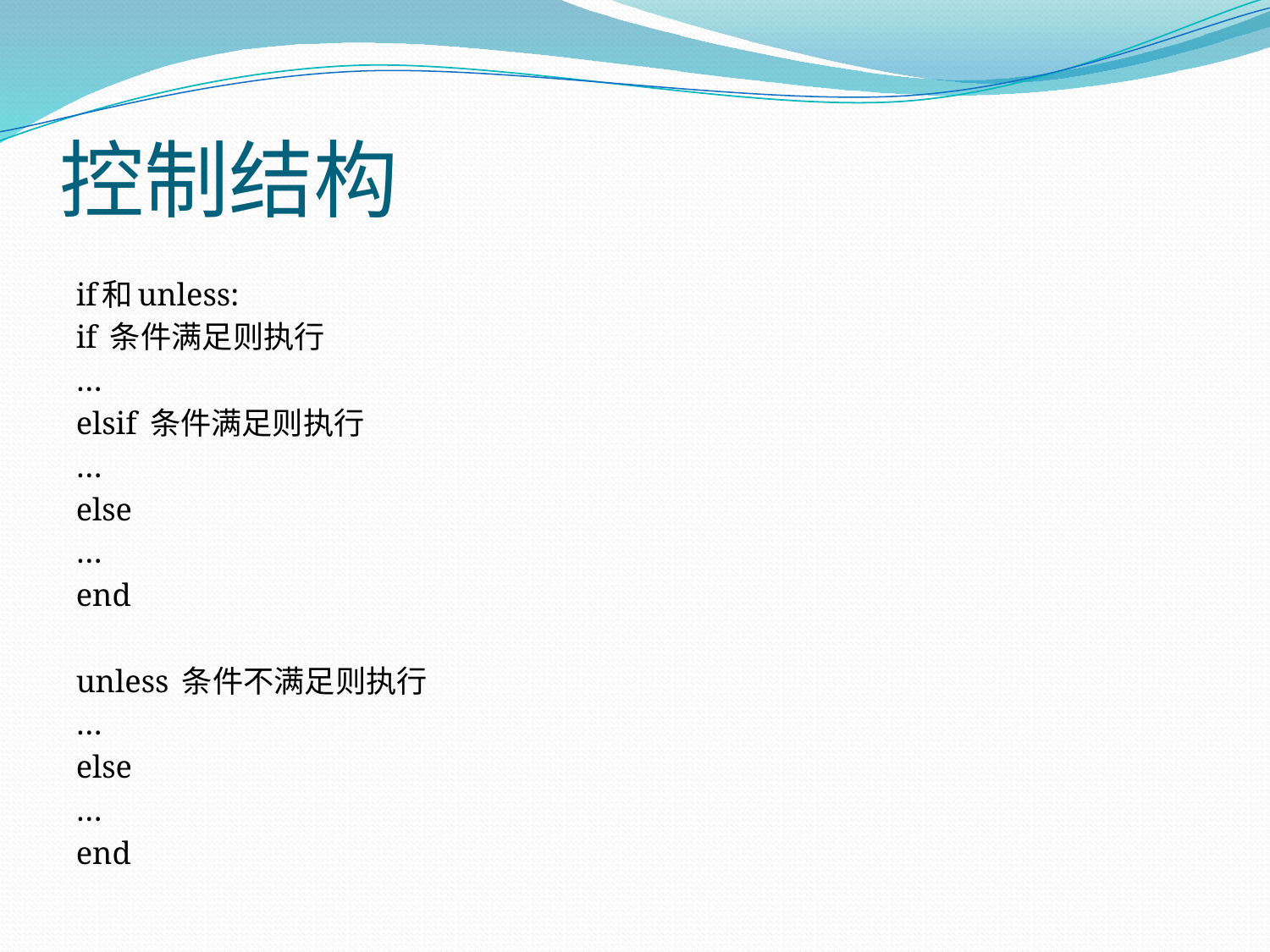

# 控制结构
if和unless:
if 条件满足则执行
…
elsif 条件满足则执行
…
else
…
end

unless 条件不满足则执行
…
else
…
end